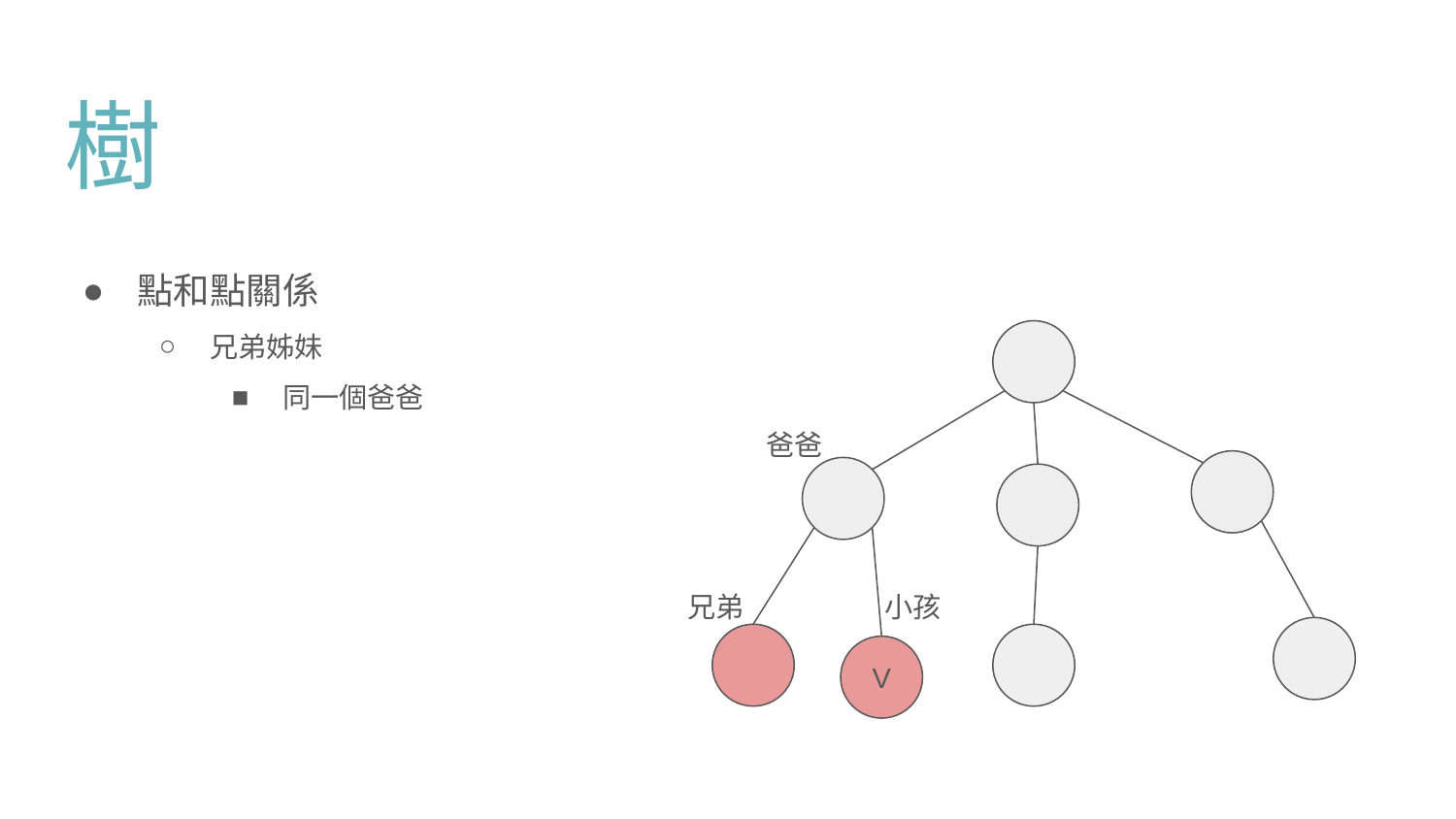

# 樹
點和點關係
兄弟姊妹
同一個爸爸

爸爸

兄弟
小孩

V